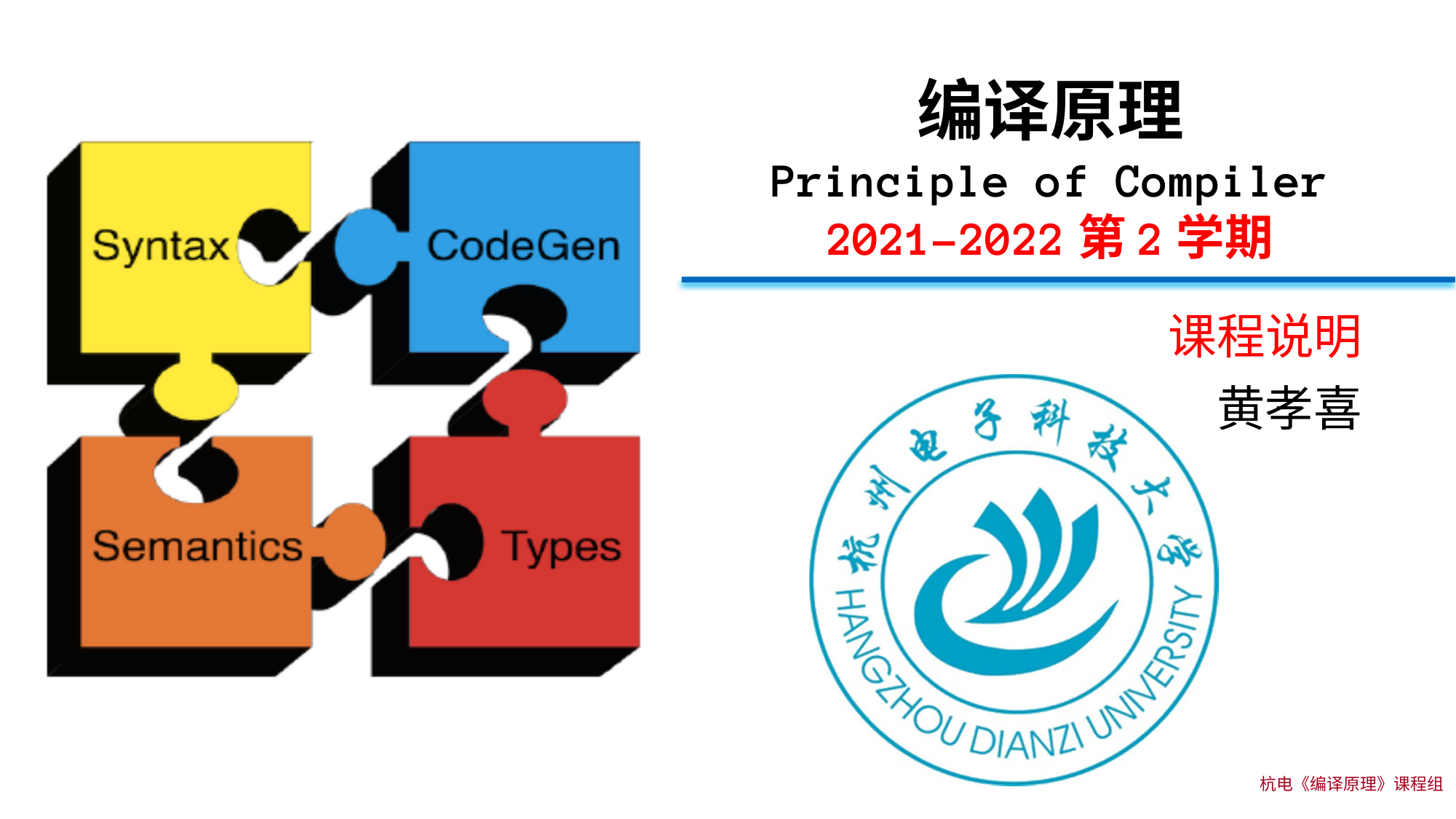

# 编译原理 Principle of Compiler 2021-2022第2学期
课程说明
黄孝喜